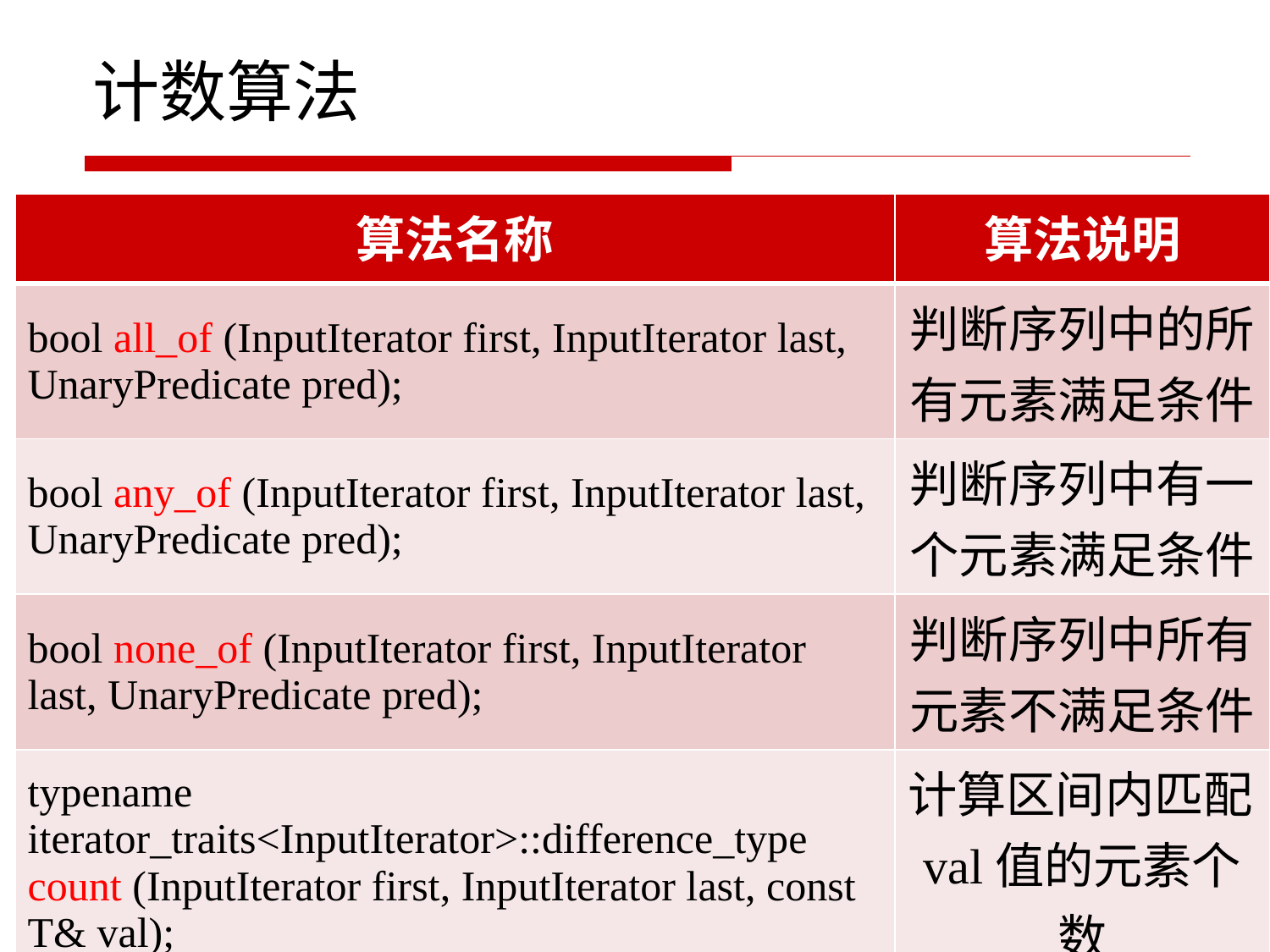

# 计数算法

| 算法名称 | 算法说明 |
| --- | --- |
| bool all\_of (InputIterator first, InputIterator last, UnaryPredicate pred); | 判断序列中的所有元素满足条件 |
| bool any\_of (InputIterator first, InputIterator last, UnaryPredicate pred); | 判断序列中有一个元素满足条件 |
| bool none\_of (InputIterator first, InputIterator last, UnaryPredicate pred); | 判断序列中所有元素不满足条件 |
| typename iterator\_traits<InputIterator>::difference\_type count (InputIterator first, InputIterator last, const T& val); | 计算区间内匹配val值的元素个数 |
9